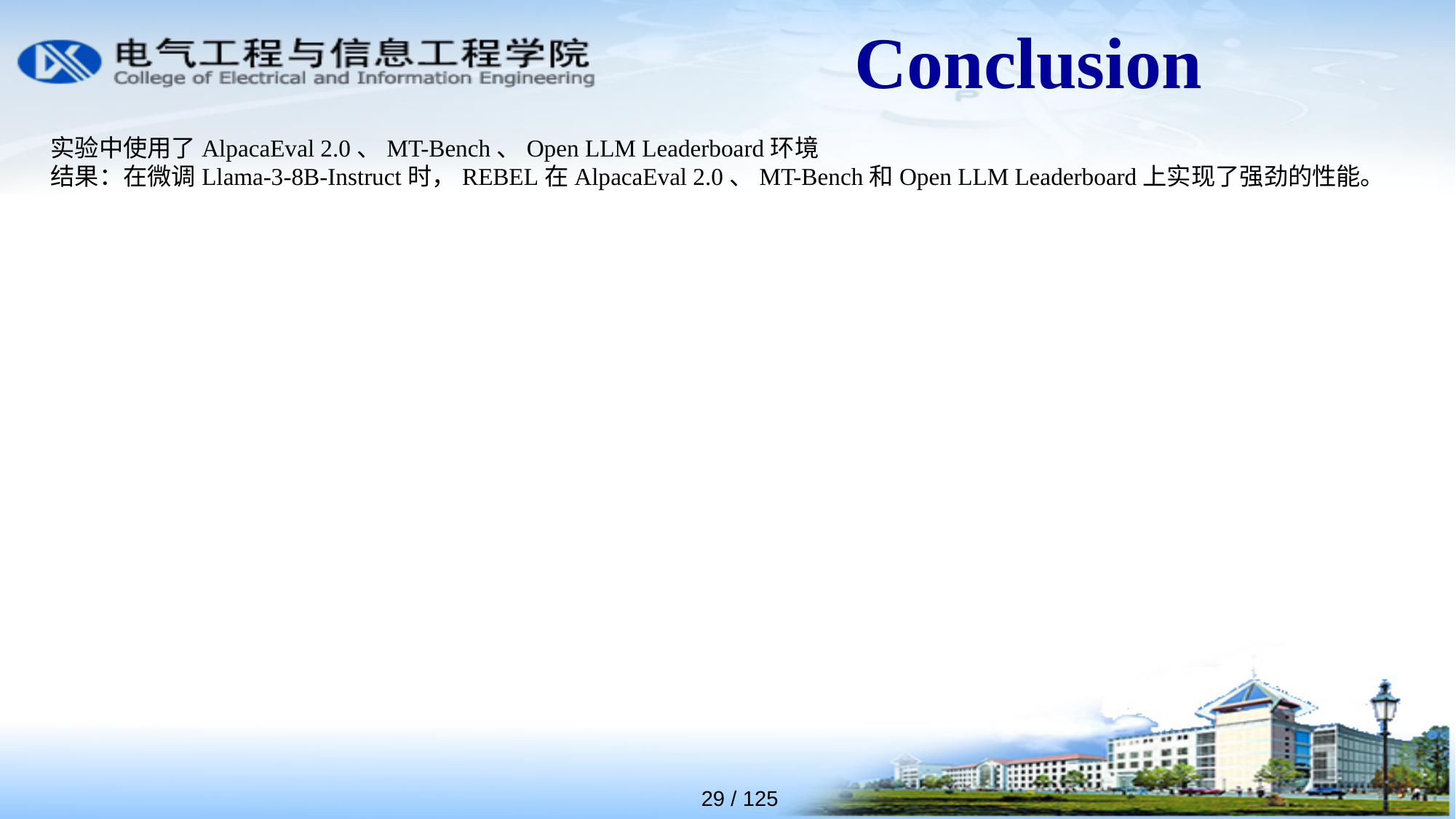

Conclusion
实验中使用了AlpacaEval 2.0、MT-Bench、Open LLM Leaderboard环境
结果：在微调Llama-3-8B-Instruct时，REBEL在AlpacaEval 2.0、MT-Bench和Open LLM Leaderboard上实现了强劲的性能。
29 / 125